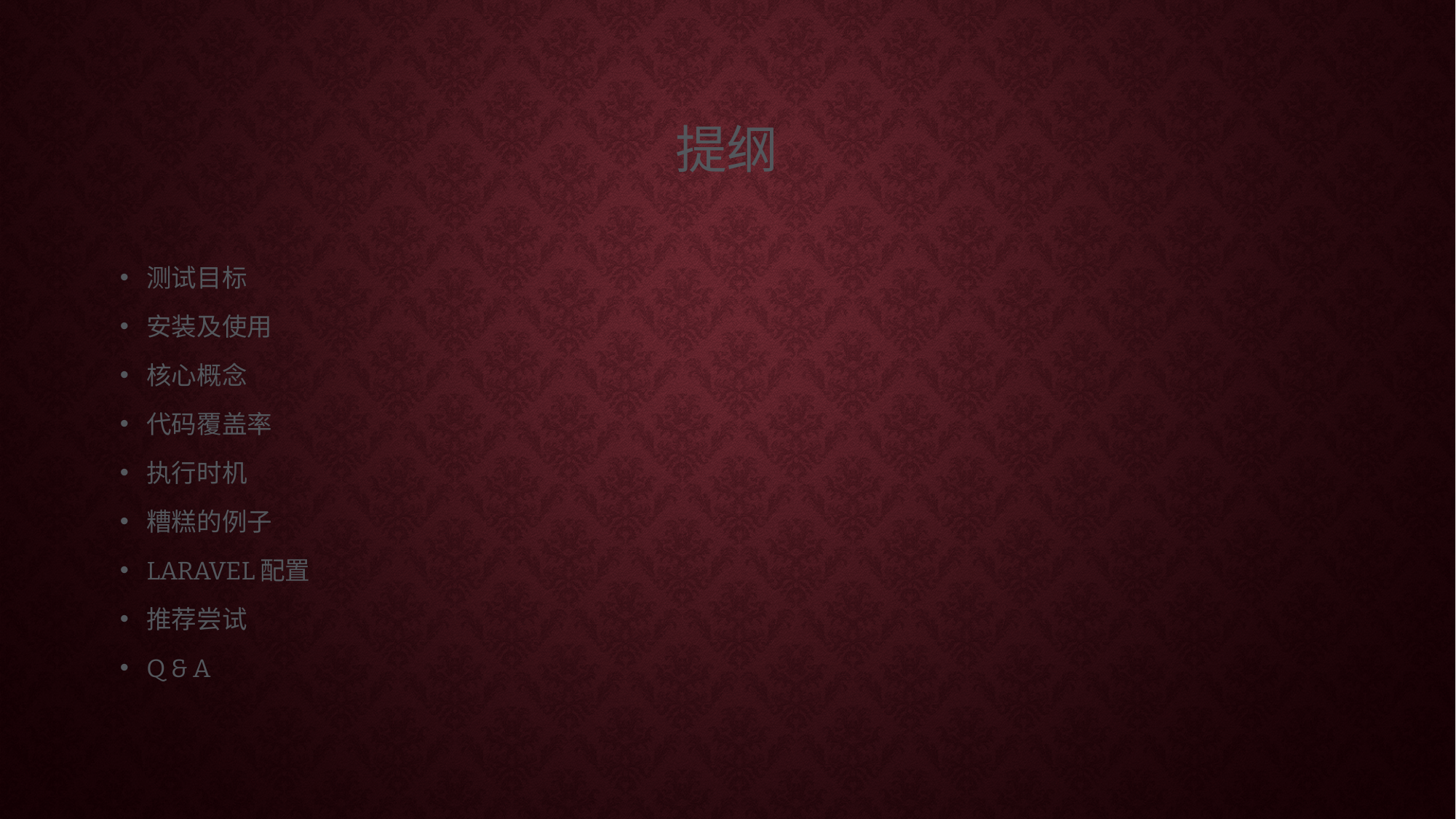

# 提纲
测试目标
安装及使用
核心概念
代码覆盖率
执行时机
糟糕的例子
LARAVEL配置
推荐尝试
Q & A